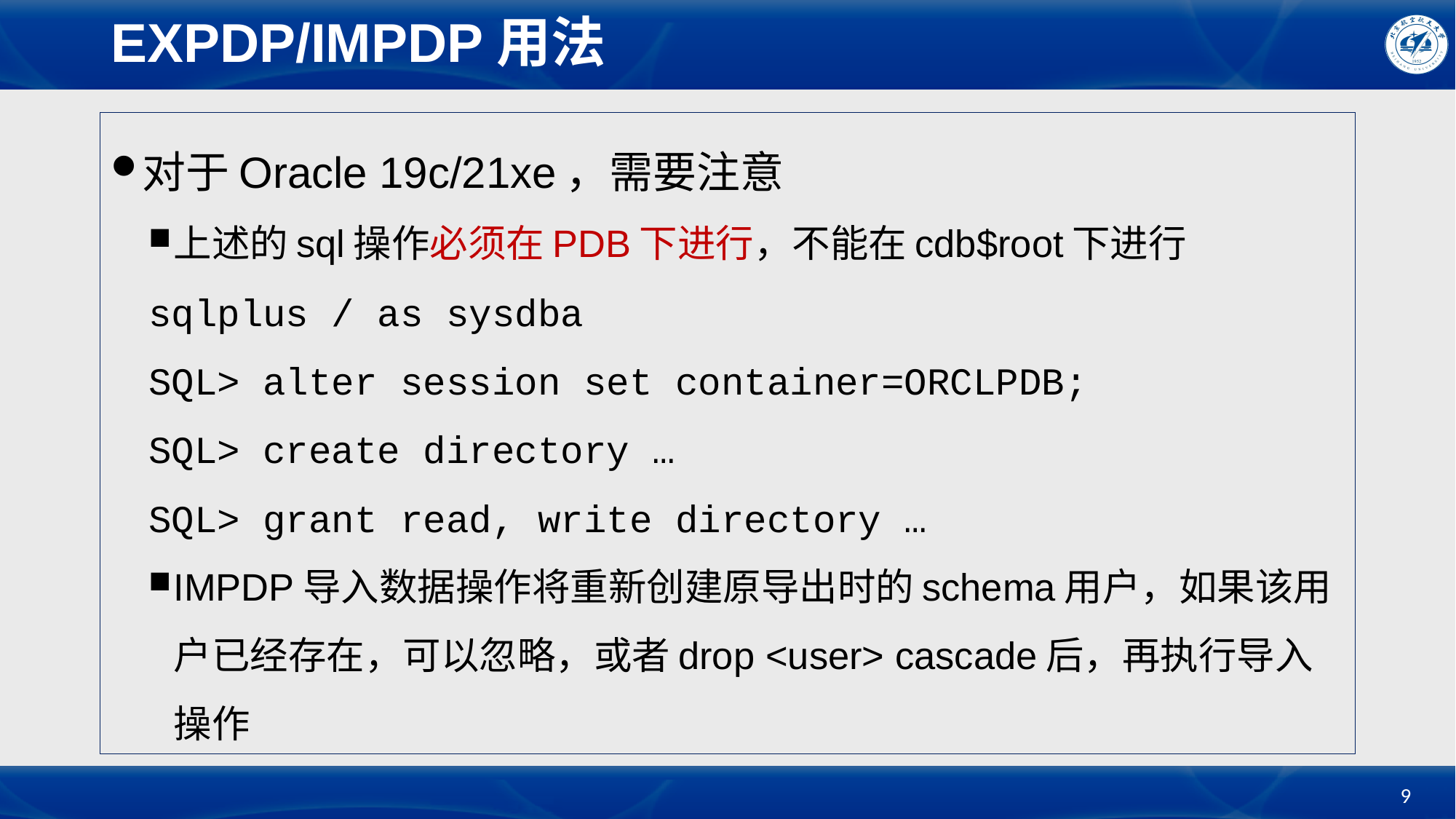

# EXPDP/IMPDP用法
对于Oracle 19c/21xe，需要注意
上述的sql操作必须在PDB下进行，不能在cdb$root下进行
sqlplus / as sysdba
SQL> alter session set container=ORCLPDB;
SQL> create directory …
SQL> grant read, write directory …
IMPDP导入数据操作将重新创建原导出时的schema用户，如果该用户已经存在，可以忽略，或者drop <user> cascade后，再执行导入操作
9